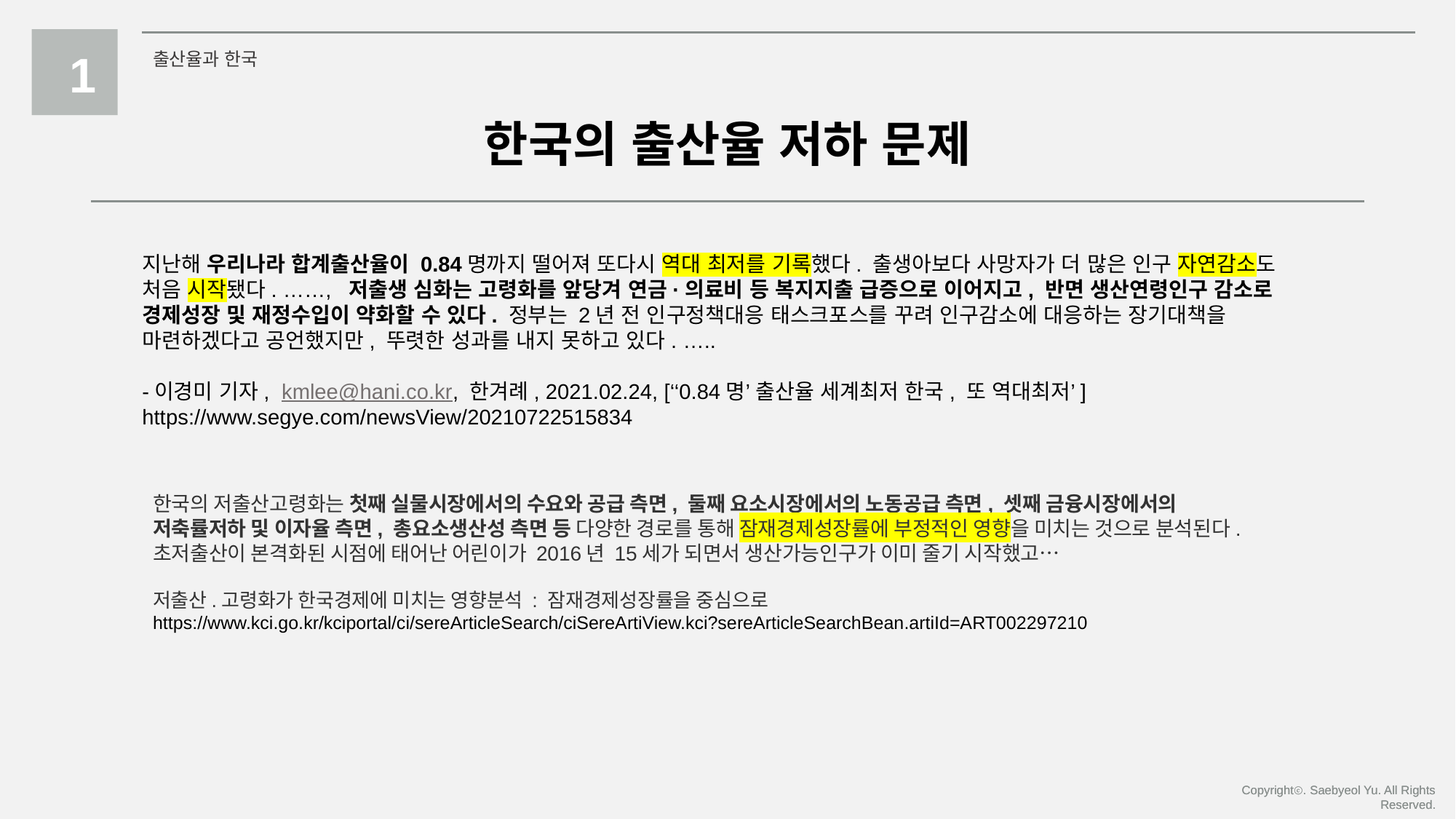

1
출산율과 한국

한국의 출산율 저하 문제
지난해 우리나라 합계출산율이 0.84명까지 떨어져 또다시 역대 최저를 기록했다. 출생아보다 사망자가 더 많은 인구 자연감소도 처음 시작됐다. ……,  저출생 심화는 고령화를 앞당겨 연금·의료비 등 복지지출 급증으로 이어지고, 반면 생산연령인구 감소로 경제성장 및 재정수입이 약화할 수 있다. 정부는 2년 전 인구정책대응 태스크포스를 꾸려 인구감소에 대응하는 장기대책을 마련하겠다고 공언했지만, 뚜렷한 성과를 내지 못하고 있다. …..

-이경미 기자,  kmlee@hani.co.kr, 한겨례, 2021.02.24, [‘‘0.84명’ 출산율 세계최저 한국, 또 역대최저’]
https://www.segye.com/newsView/20210722515834
한국의 저출산고령화는 첫째 실물시장에서의 수요와 공급 측면, 둘째 요소시장에서의 노동공급 측면, 셋째 금융시장에서의 저축률저하 및 이자율 측면, 총요소생산성 측면 등 다양한 경로를 통해 잠재경제성장률에 부정적인 영향을 미치는 것으로 분석된다. 초저출산이 본격화된 시점에 태어난 어린이가 2016년 15세가 되면서 생산가능인구가 이미 줄기 시작했고…

저출산.고령화가 한국경제에 미치는 영향분석 : 잠재경제성장률을 중심으로
https://www.kci.go.kr/kciportal/ci/sereArticleSearch/ciSereArtiView.kci?sereArticleSearchBean.artiId=ART002297210
Copyrightⓒ. Saebyeol Yu. All Rights Reserved.